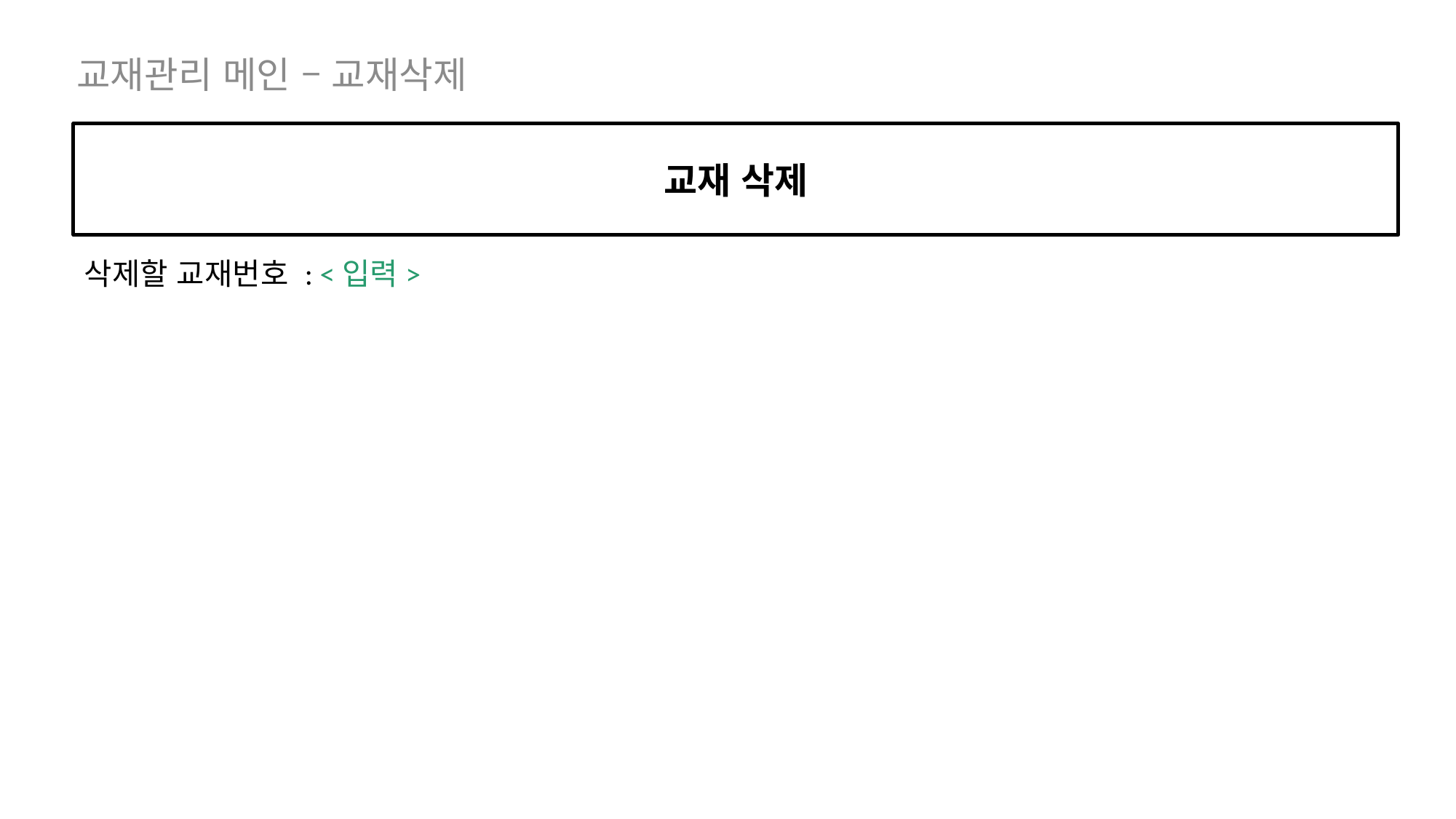

교재관리 메인 – 교재삭제
교재 삭제
삭제할 교재번호 : <입력>